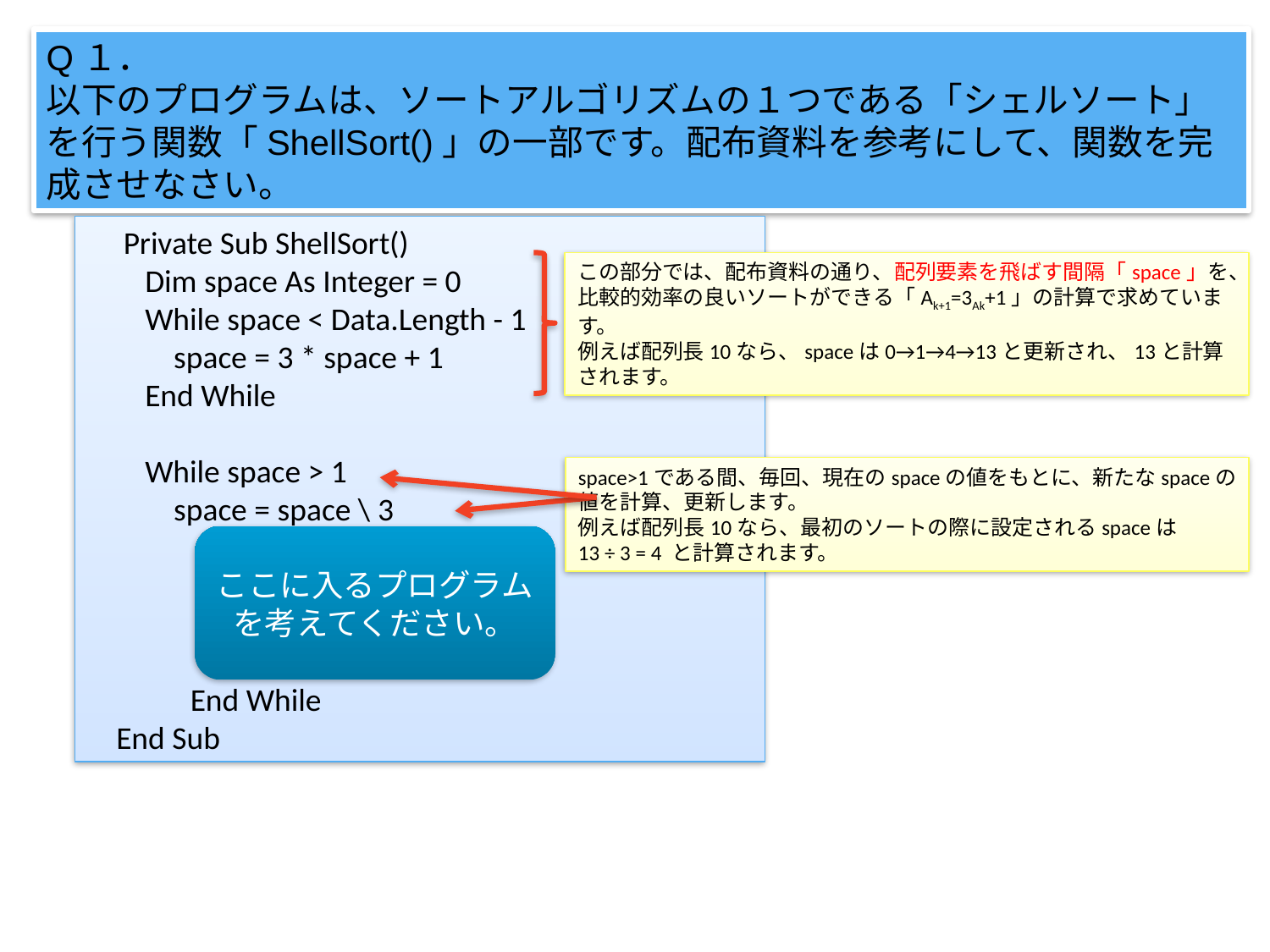

Q１．
以下のプログラムは、ソートアルゴリズムの１つである「シェルソート」を行う関数「ShellSort()」の一部です。配布資料を参考にして、関数を完成させなさい。
     Private Sub ShellSort()
        Dim space As Integer = 0
        While space < Data.Length - 1
            space = 3 * space + 1
        End While

        While space > 1
            space = space \ 3

　　　End While
    End Sub

この部分では、配布資料の通り、配列要素を飛ばす間隔「space」を、比較的効率の良いソートができる「Ak+1=3Ak+1」の計算で求めています。
例えば配列長10なら、spaceは0→1→4→13と更新され、13と計算されます。
space>1である間、毎回、現在のspaceの値をもとに、新たなspaceの
値を計算、更新します。
例えば配列長10なら、最初のソートの際に設定されるspaceは
13 ÷ 3 = 4 と計算されます。
ここに入るプログラムを考えてください。